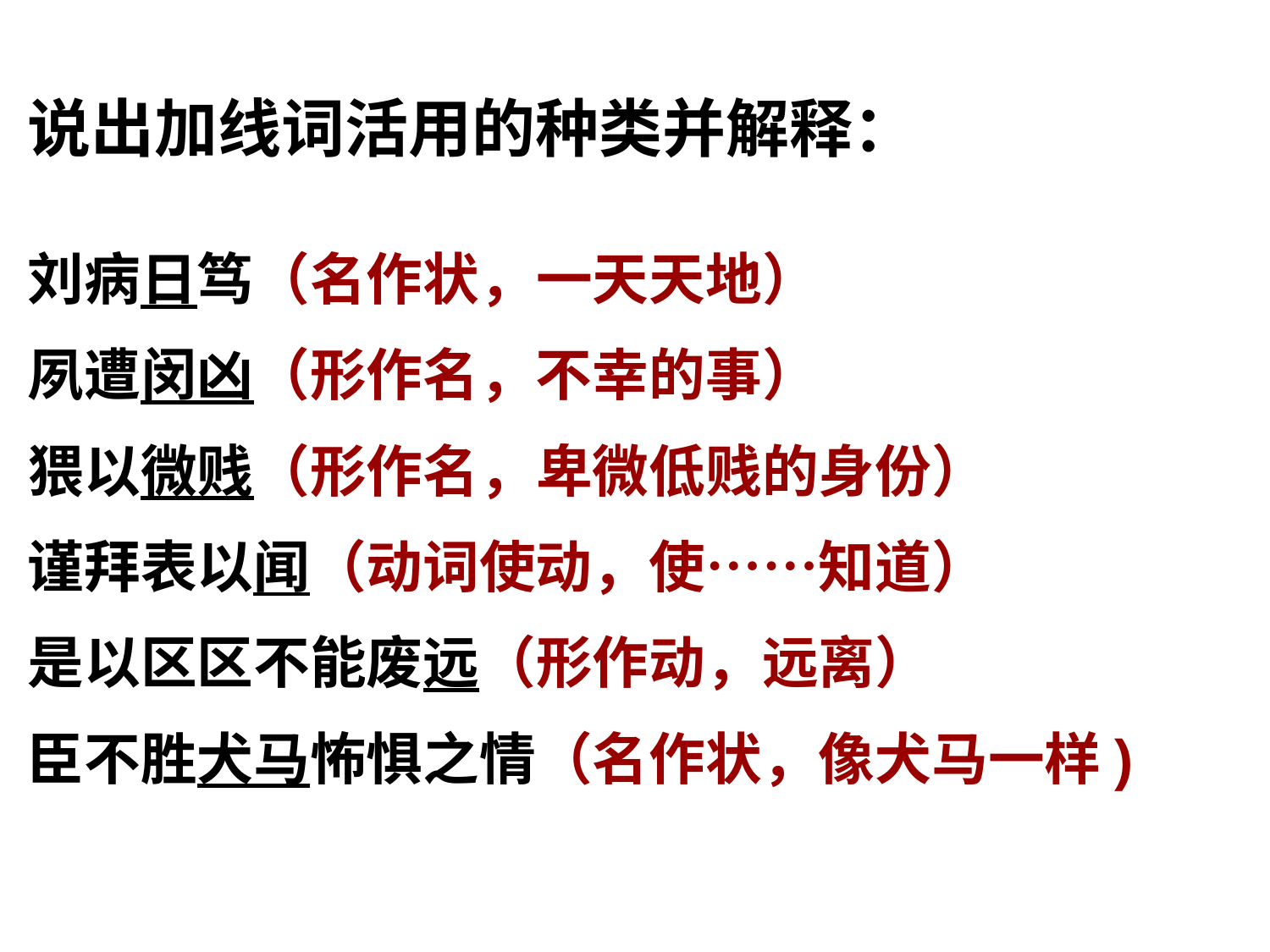

说出加线词活用的种类并解释：
刘病日笃（名作状，一天天地）
夙遭闵凶（形作名，不幸的事）
猥以微贱（形作名，卑微低贱的身份）
谨拜表以闻（动词使动，使……知道）
是以区区不能废远（形作动，远离）
臣不胜犬马怖惧之情（名作状，像犬马一样)